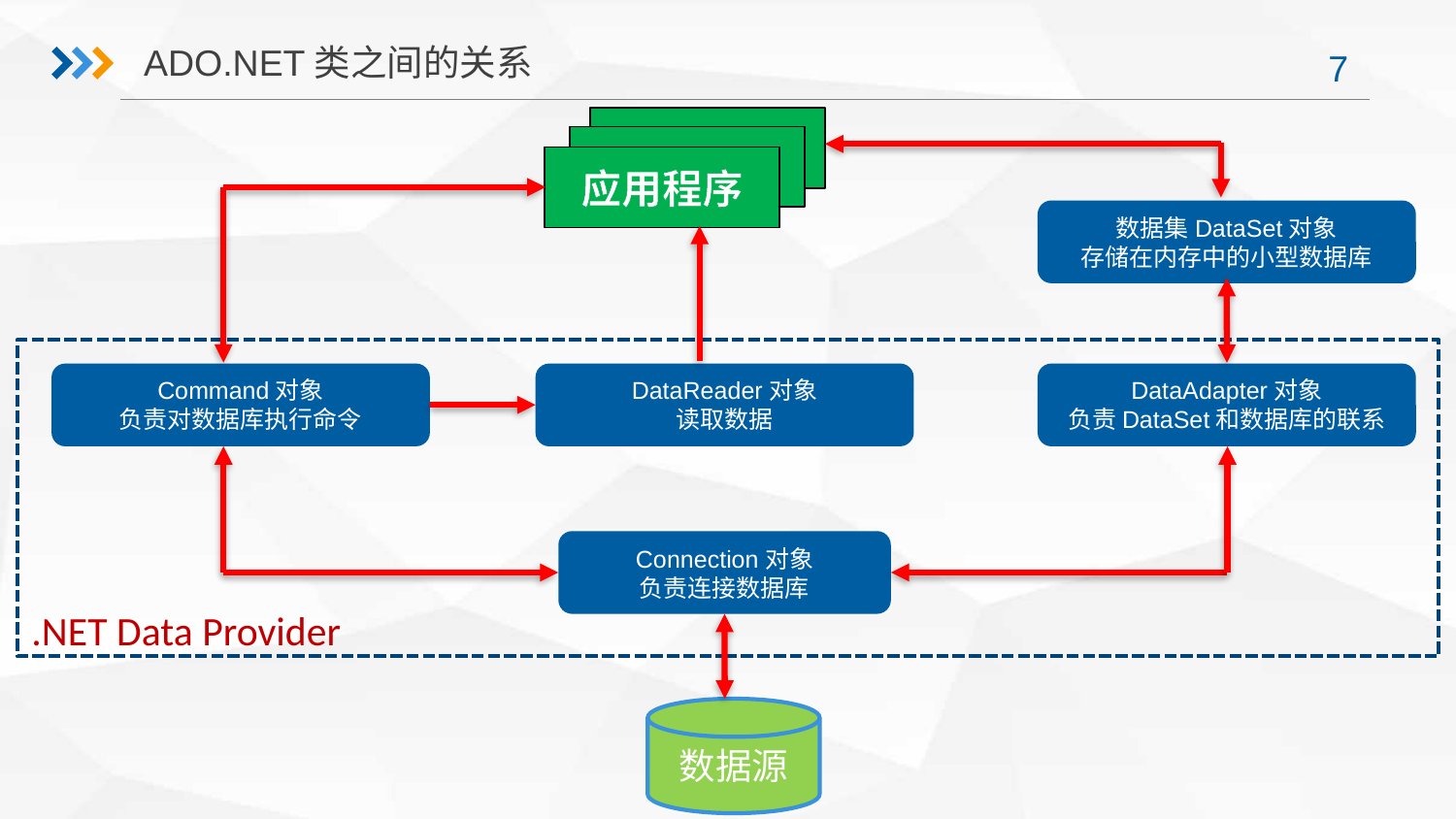

ADO.NET类之间的关系

应用程序
数据集DataSet对象
存储在内存中的小型数据库

.NET Data Provider
Command对象
负责对数据库执行命令
DataReader对象
读取数据
DataAdapter对象
负责DataSet和数据库的联系
Connection对象
负责连接数据库
数据源